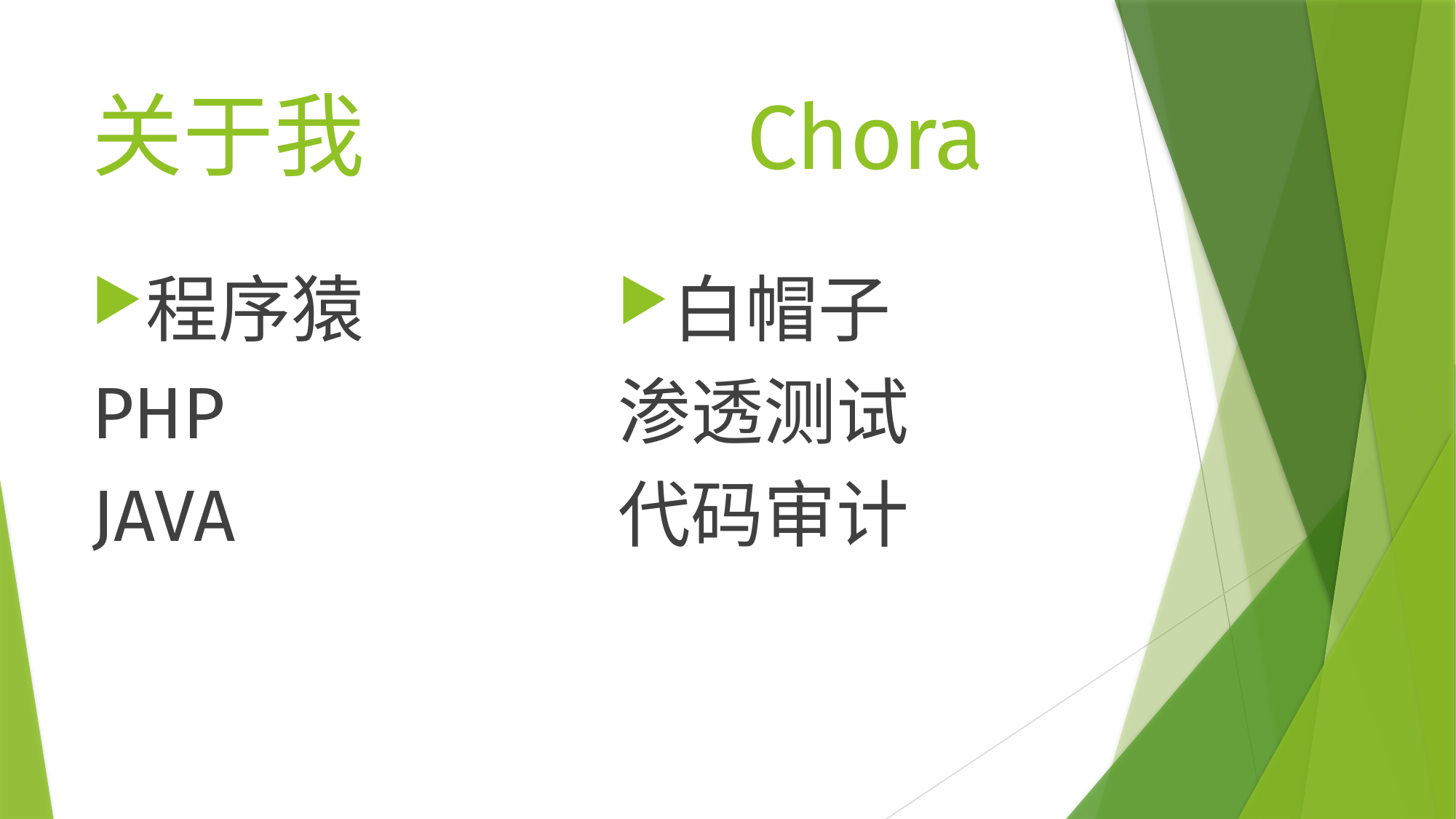

# 关于我				Chora
程序猿
PHP
JAVA
白帽子
渗透测试
代码审计